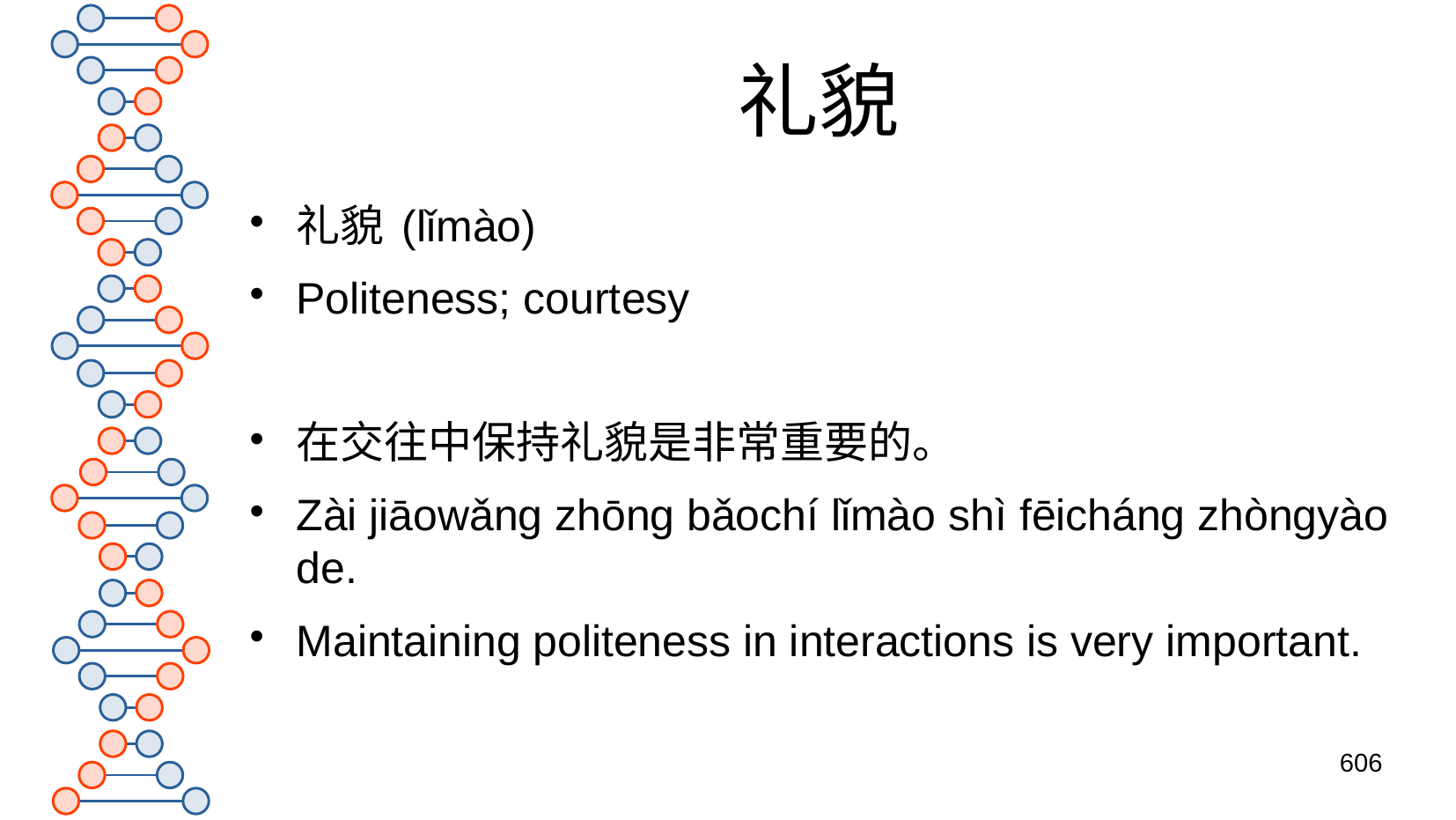

# 礼貌
礼貌 (lǐmào)
Politeness; courtesy

在交往中保持礼貌是非常重要的。
Zài jiāowǎng zhōng bǎochí lǐmào shì fēicháng zhòngyào de.
Maintaining politeness in interactions is very important.
606